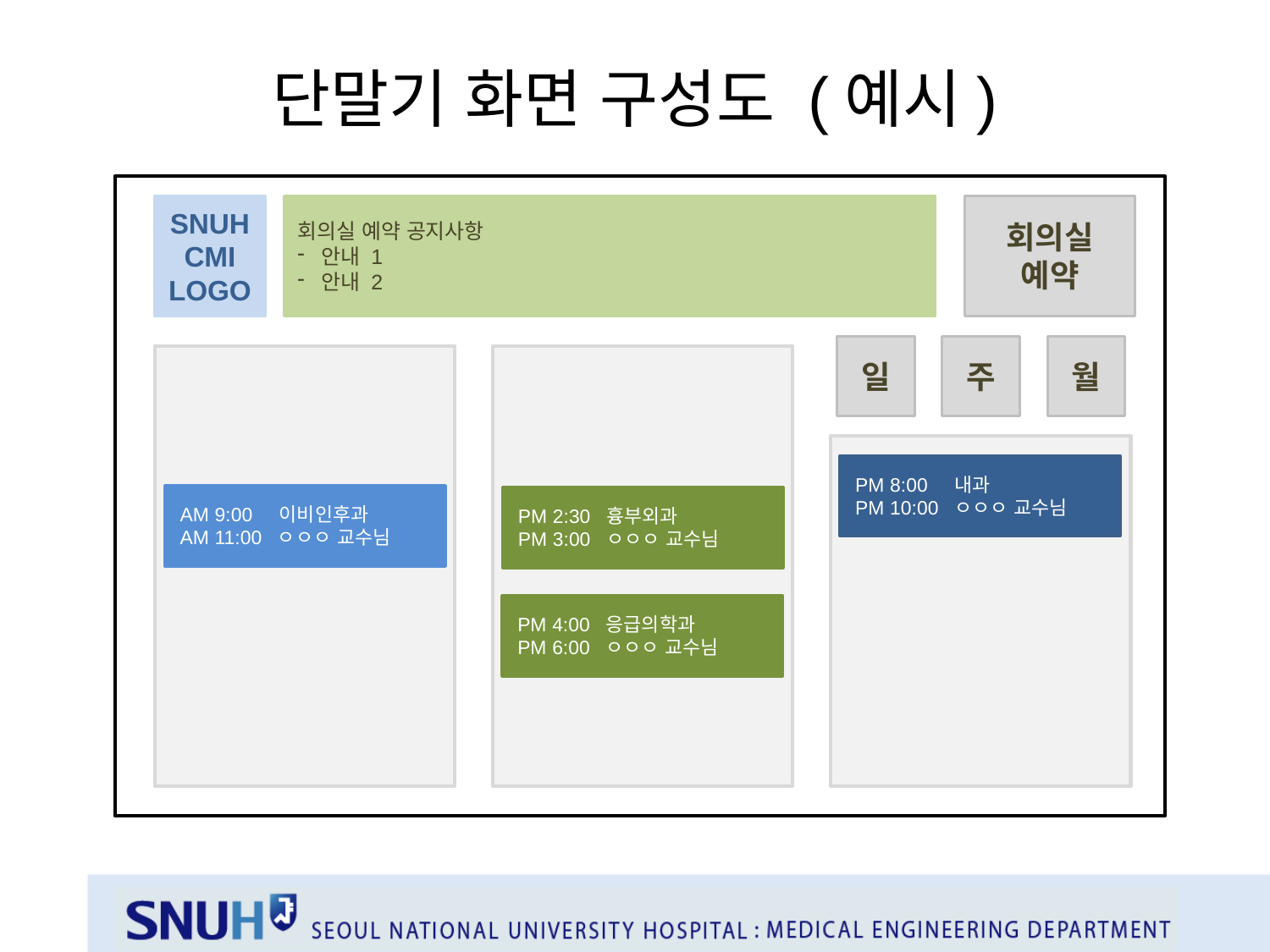

# 단말기 화면 구성도 (예시)

SNUH
CMI
LOGO
회의실 예약 공지사항
안내 1
안내 2
회의실
예약
일
주
월

PM 8:00    내과
PM 10:00  ㅇㅇㅇ 교수님

AM 9:00    이비인후과
AM 11:00  ㅇㅇㅇ 교수님

PM 2:30  흉부외과
PM 3:00  ㅇㅇㅇ 교수님

PM 4:00  응급의학과
PM 6:00  ㅇㅇㅇ 교수님